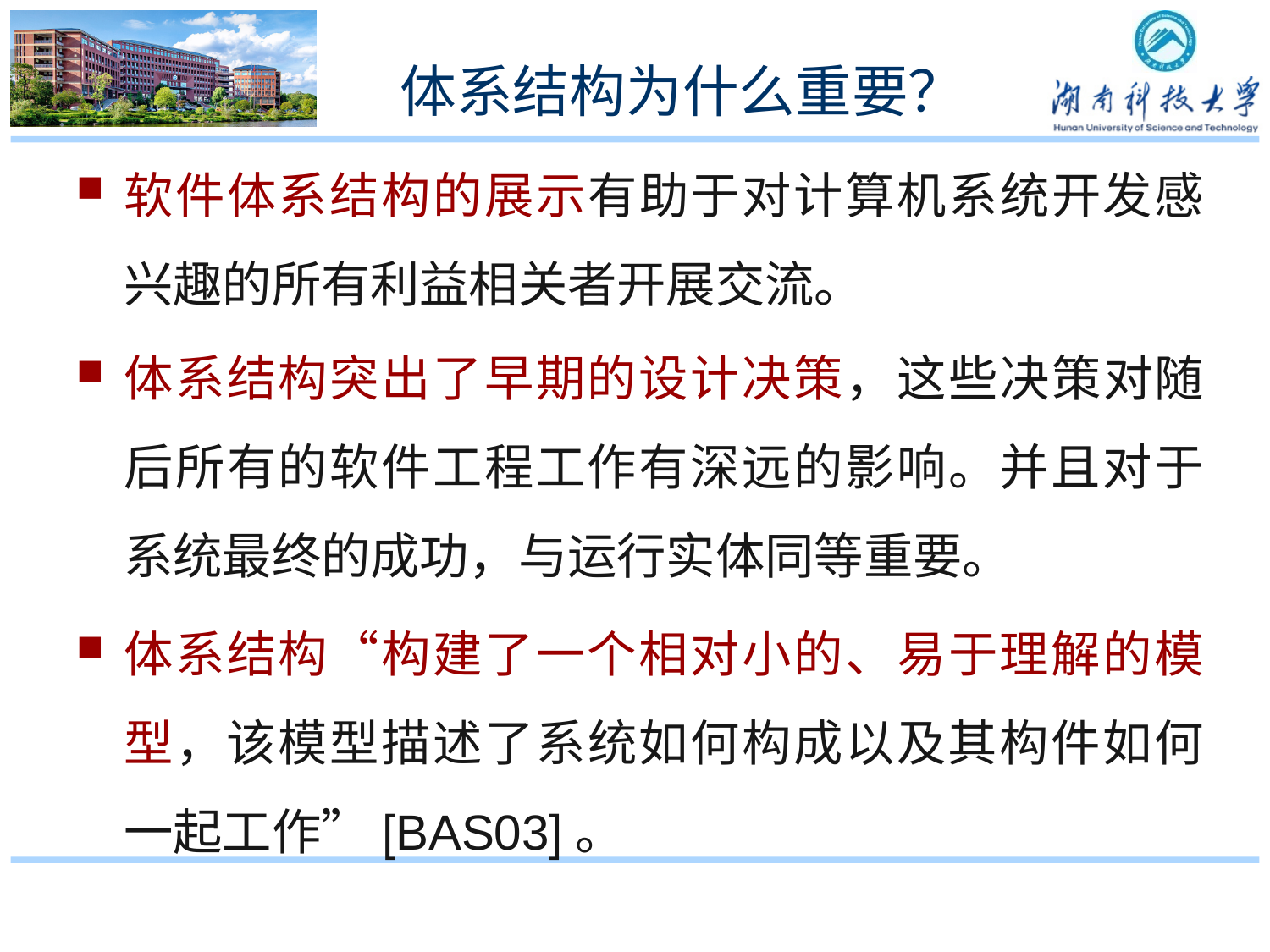

# 体系结构为什么重要？
软件体系结构的展示有助于对计算机系统开发感兴趣的所有利益相关者开展交流。
体系结构突出了早期的设计决策，这些决策对随后所有的软件工程工作有深远的影响。并且对于系统最终的成功，与运行实体同等重要。
体系结构“构建了一个相对小的、易于理解的模型，该模型描述了系统如何构成以及其构件如何一起工作”[BAS03]。
2